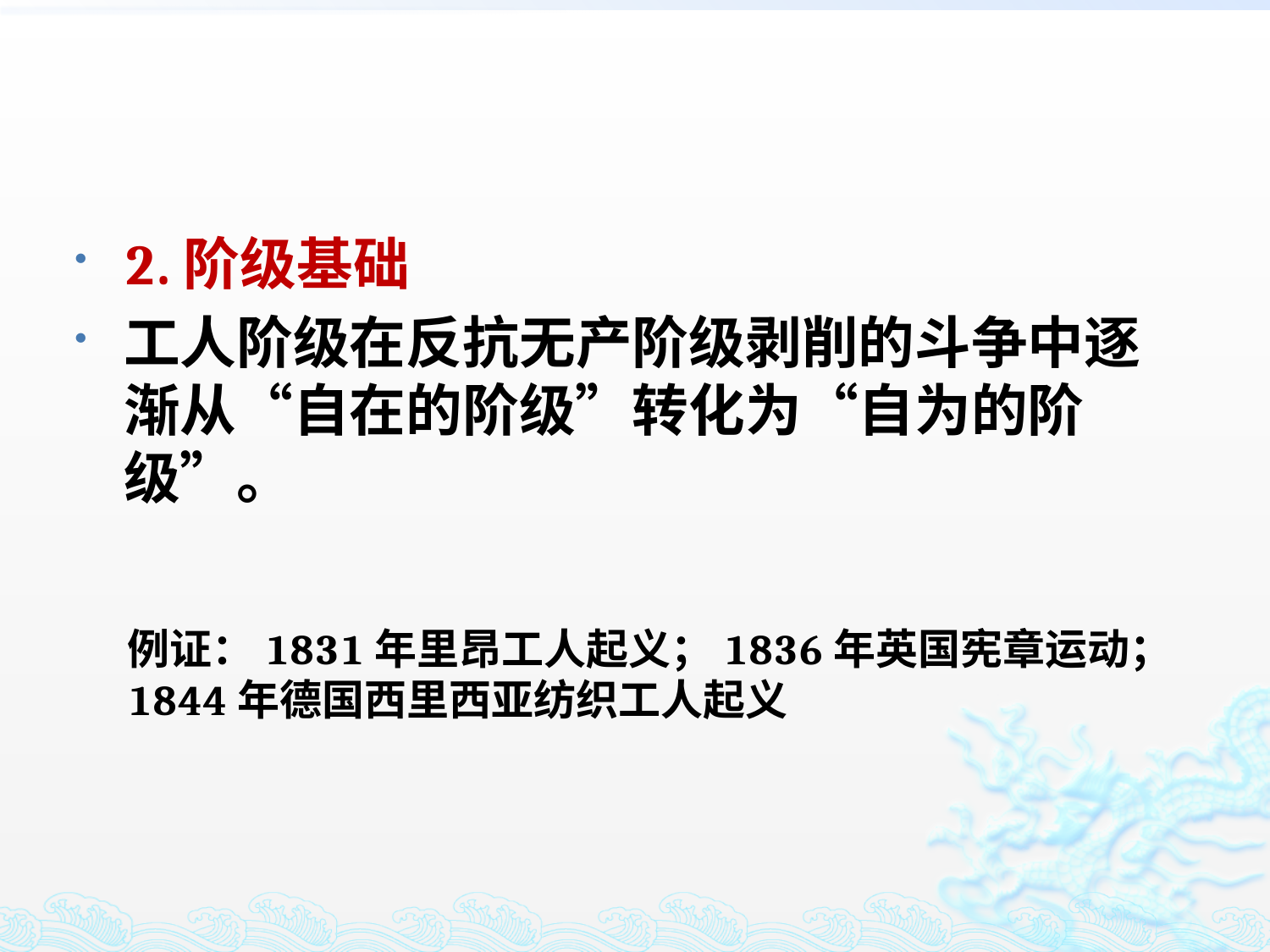

2.阶级基础
工人阶级在反抗无产阶级剥削的斗争中逐渐从“自在的阶级”转化为“自为的阶级”。
例证：1831年里昂工人起义；1836年英国宪章运动；1844年德国西里西亚纺织工人起义